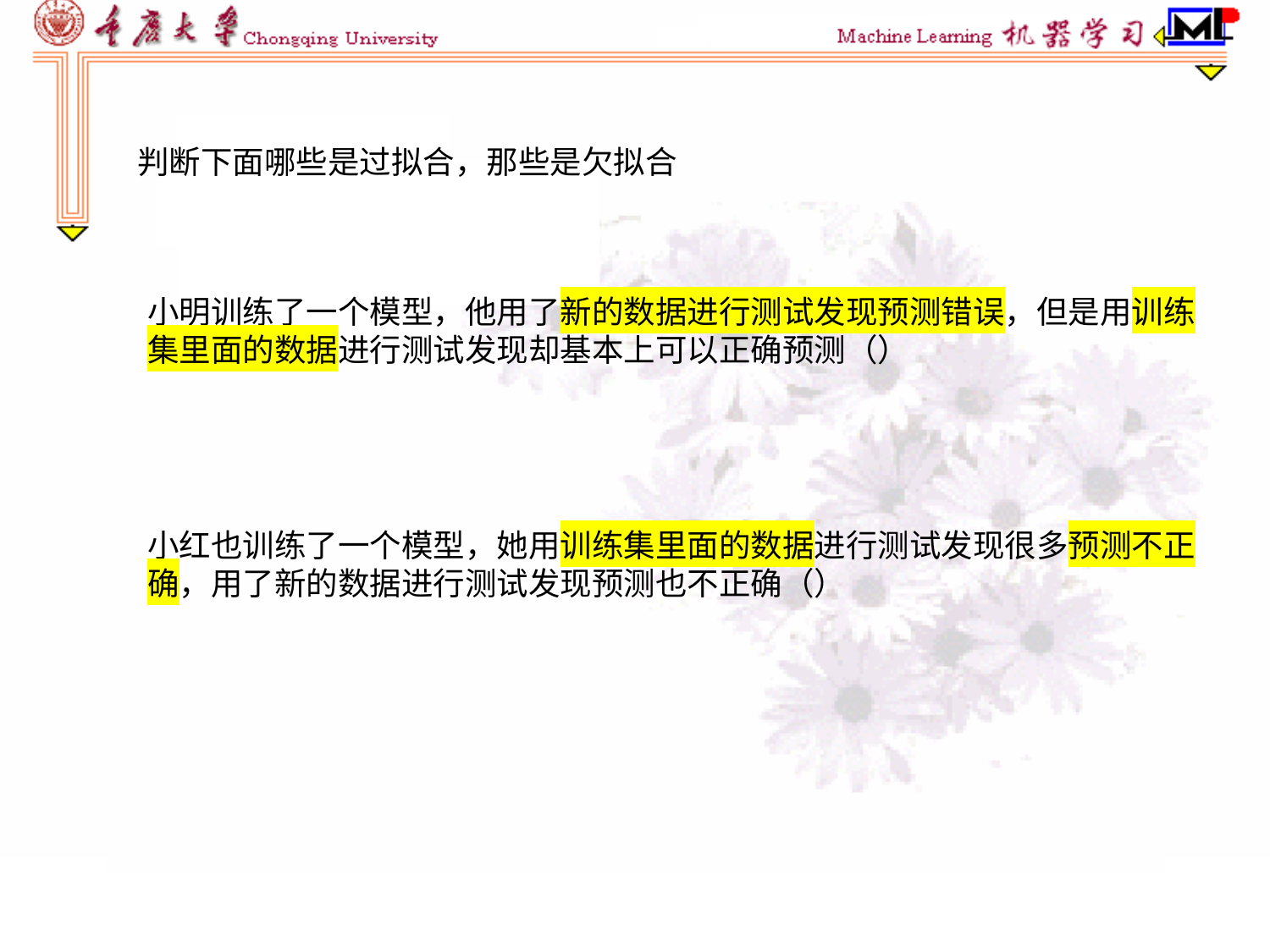

判断下面哪些是过拟合，那些是欠拟合
小明训练了一个模型，他用了新的数据进行测试发现预测错误，但是用训练集里面的数据进行测试发现却基本上可以正确预测（）
小红也训练了一个模型，她用训练集里面的数据进行测试发现很多预测不正确，用了新的数据进行测试发现预测也不正确（）